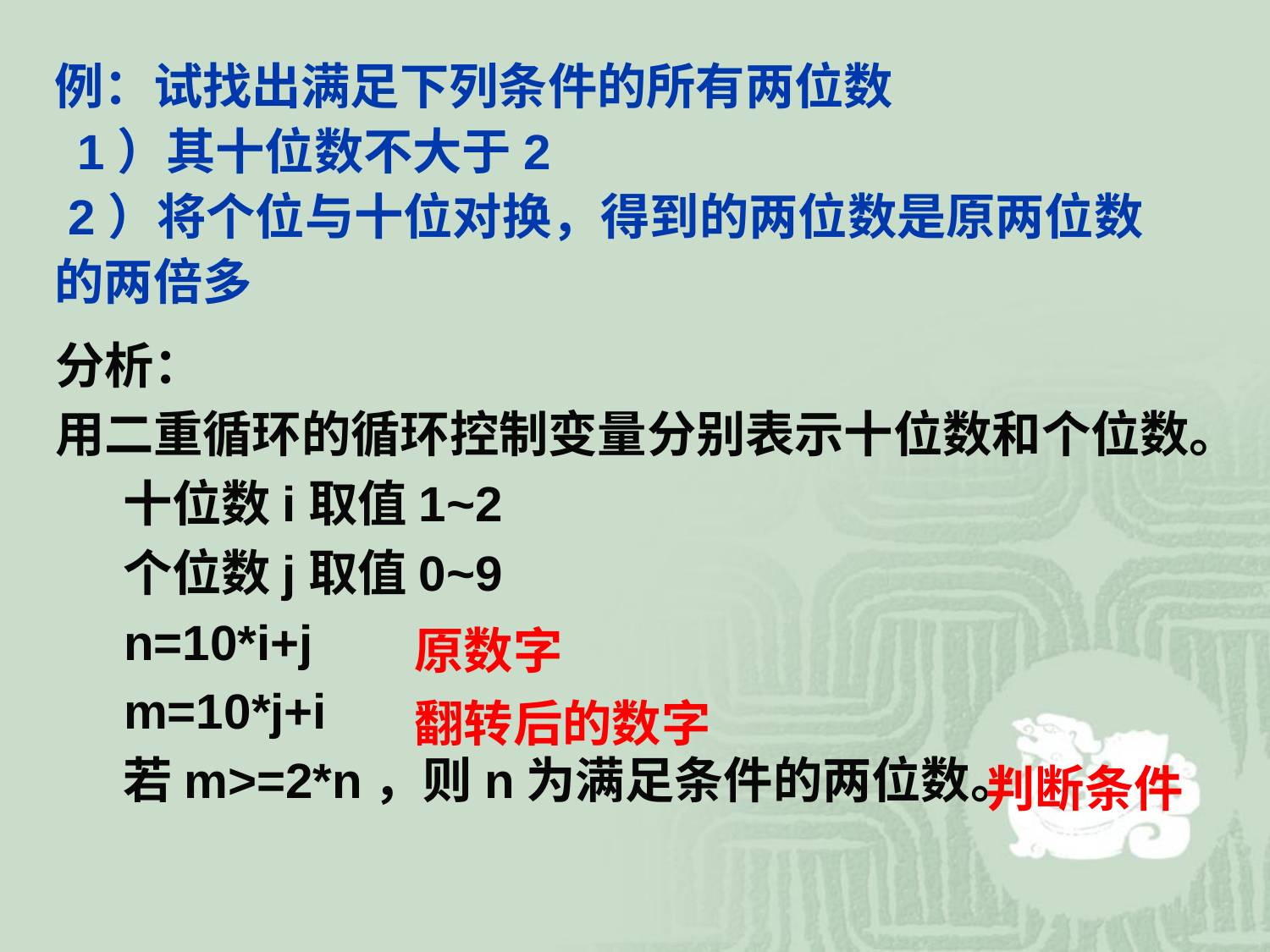

# 例：试找出满足下列条件的所有两位数 1）其十位数不大于2 2）将个位与十位对换，得到的两位数是原两位数     的两倍多
分析：
用二重循环的循环控制变量分别表示十位数和个位数。
     十位数i取值1~2
     个位数j取值0~9
     n=10*i+j
     m=10*j+i
     若m>=2*n，则n为满足条件的两位数。
原数字
翻转后的数字
判断条件